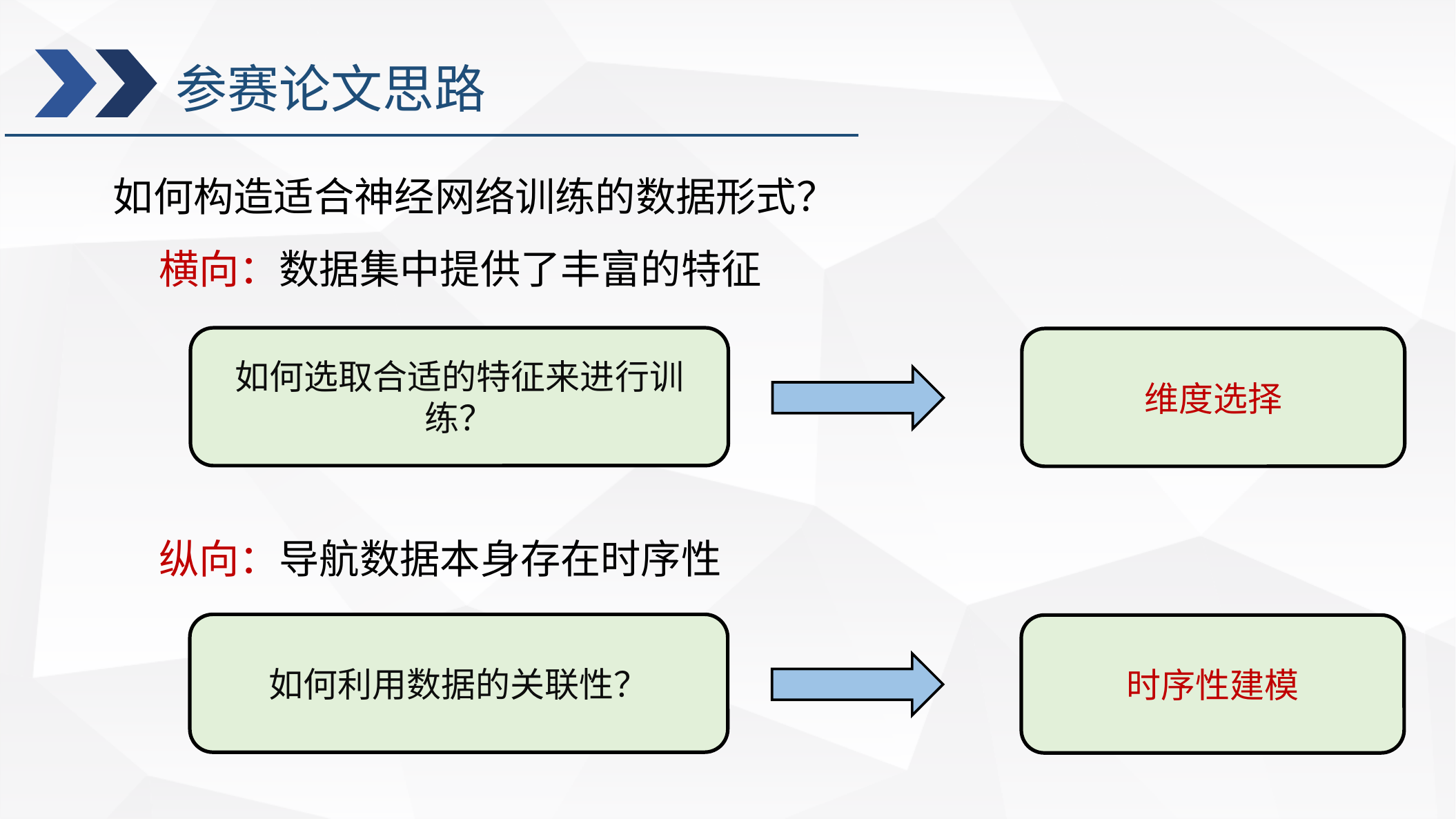

参赛论文思路

如何构造适合神经网络训练的数据形式？
    横向：数据集中提供了丰富的特征

    纵向：导航数据本身存在时序性

如何选取合适的特征来进行训练？
维度选择

如何利用数据的关联性？
时序性建模